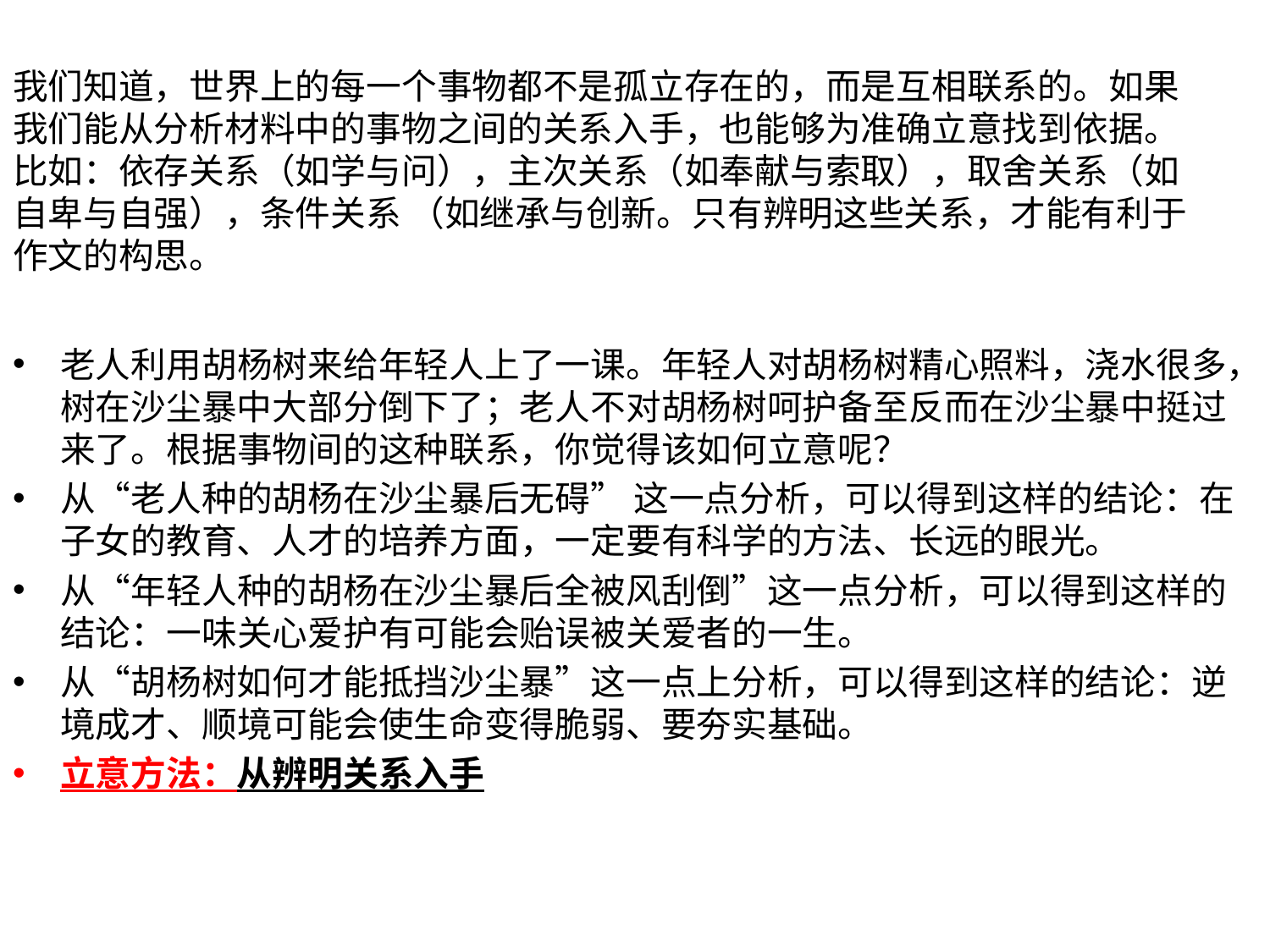

# 我们知道，世界上的每一个事物都不是孤立存在的，而是互相联系的。如果我们能从分析材料中的事物之间的关系入手，也能够为准确立意找到依据。比如：依存关系（如学与问），主次关系（如奉献与索取），取舍关系（如自卑与自强），条件关系 （如继承与创新。只有辨明这些关系，才能有利于作文的构思。
老人利用胡杨树来给年轻人上了一课。年轻人对胡杨树精心照料，浇水很多，树在沙尘暴中大部分倒下了；老人不对胡杨树呵护备至反而在沙尘暴中挺过来了。根据事物间的这种联系，你觉得该如何立意呢？
从“老人种的胡杨在沙尘暴后无碍” 这一点分析，可以得到这样的结论：在子女的教育、人才的培养方面，一定要有科学的方法、长远的眼光。
从“年轻人种的胡杨在沙尘暴后全被风刮倒”这一点分析，可以得到这样的结论：一味关心爱护有可能会贻误被关爱者的一生。
从“胡杨树如何才能抵挡沙尘暴”这一点上分析，可以得到这样的结论：逆境成才、顺境可能会使生命变得脆弱、要夯实基础。
立意方法：从辨明关系入手